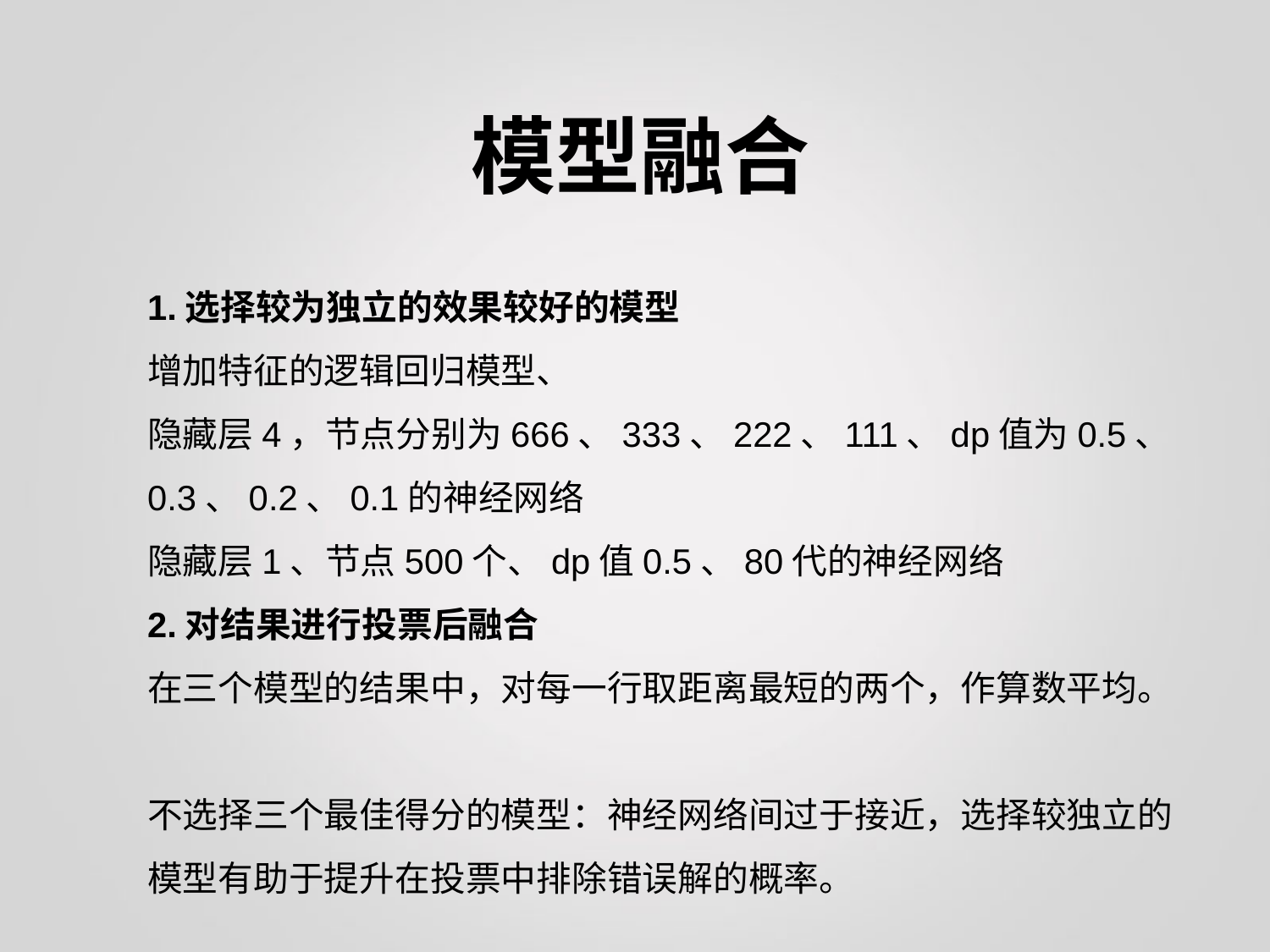

模型融合
1.选择较为独立的效果较好的模型
增加特征的逻辑回归模型、
隐藏层4，节点分别为666、333、222、111、dp值为0.5、0.3、0.2、0.1的神经网络
隐藏层1、节点500个、dp值0.5、80代的神经网络
2.对结果进行投票后融合
在三个模型的结果中，对每一行取距离最短的两个，作算数平均。

不选择三个最佳得分的模型：神经网络间过于接近，选择较独立的模型有助于提升在投票中排除错误解的概率。